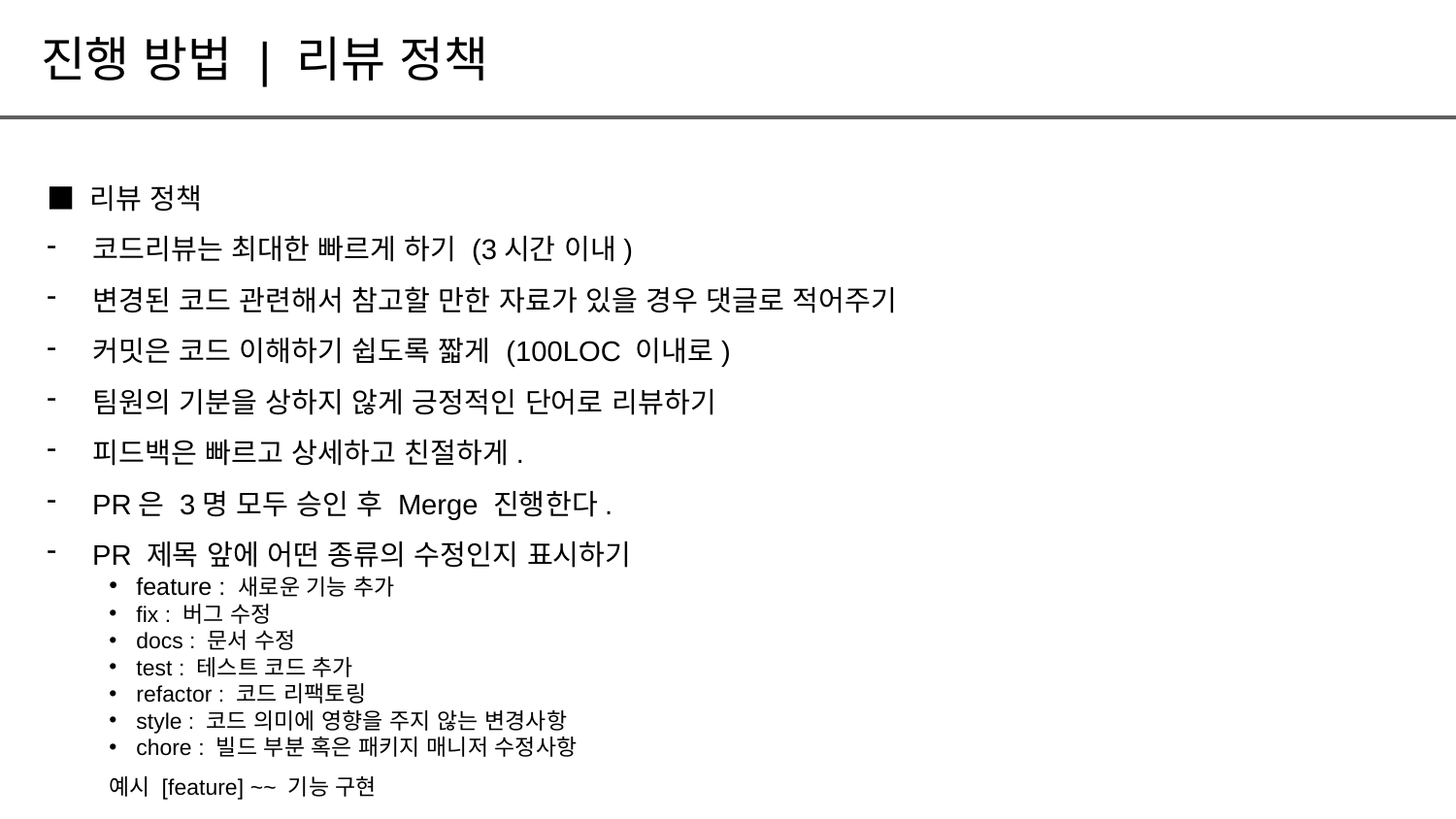

진행 방법 | 리뷰 정책
■ 리뷰 정책
코드리뷰는 최대한 빠르게 하기 (3시간 이내)
변경된 코드 관련해서 참고할 만한 자료가 있을 경우 댓글로 적어주기
커밋은 코드 이해하기 쉽도록 짧게 (100LOC 이내로)
팀원의 기분을 상하지 않게 긍정적인 단어로 리뷰하기
피드백은 빠르고 상세하고 친절하게.
PR은 3명 모두 승인 후 Merge 진행한다.
PR 제목 앞에 어떤 종류의 수정인지 표시하기
feature : 새로운 기능 추가
fix : 버그 수정
docs : 문서 수정
test : 테스트 코드 추가
refactor : 코드 리팩토링
style : 코드 의미에 영향을 주지 않는 변경사항
chore : 빌드 부분 혹은 패키지 매니저 수정사항
예시 [feature] ~~ 기능 구현